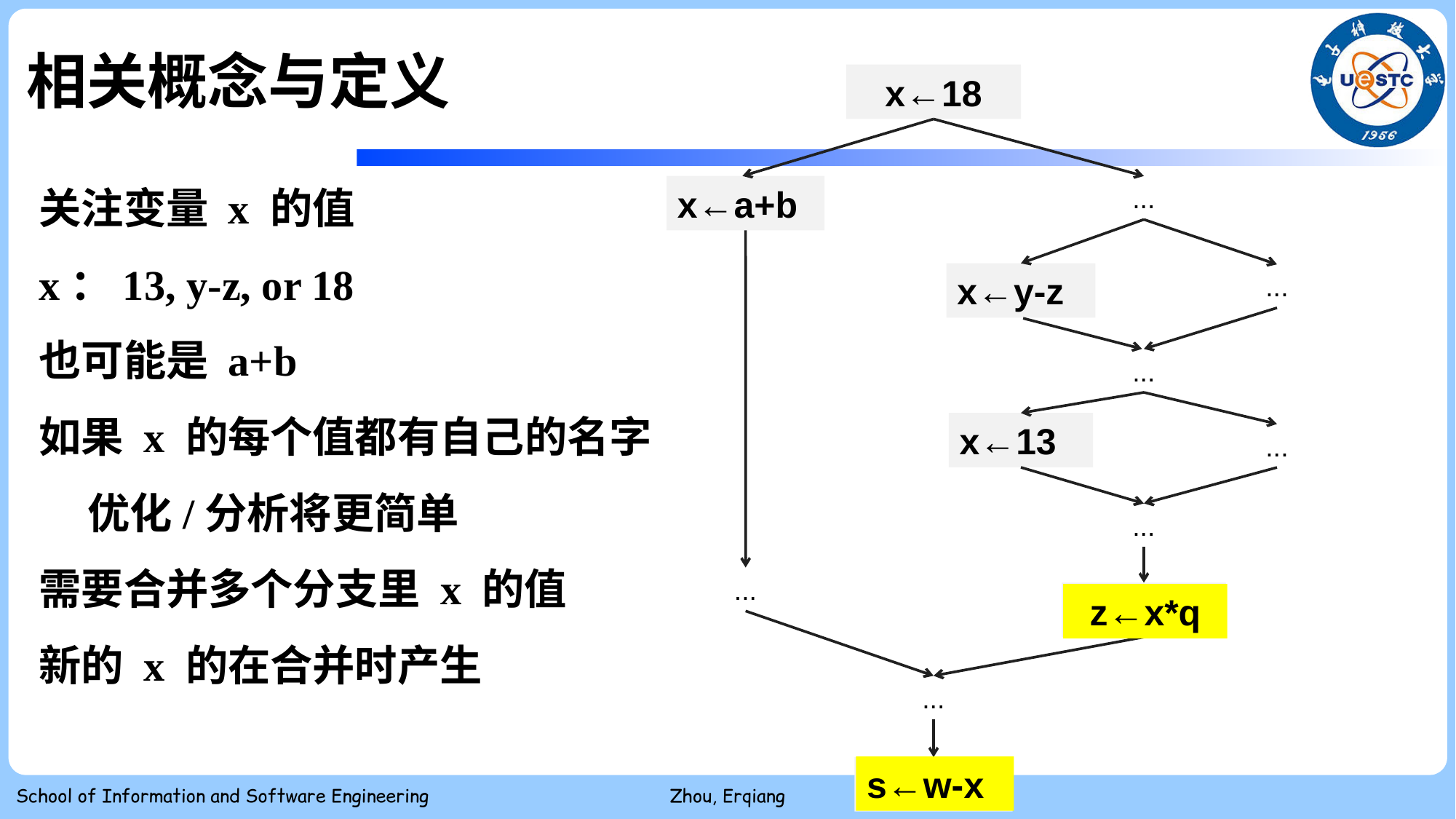

# 相关概念与定义
x←18
关注变量 x 的值
x：13, y-z, or 18
也可能是 a+b
如果 x 的每个值都有自己的名字
    优化/分析将更简单
需要合并多个分支里 x 的值
新的 x 的在合并时产生
x←a+b
  ...
x←y-z
  ...
  ...
x←13
  ...
  ...
  ...
z←x*q
z←x*q
  ...
s←w-x
s←w-x
School of Information and Software Engineering
Zhou, Erqiang
63